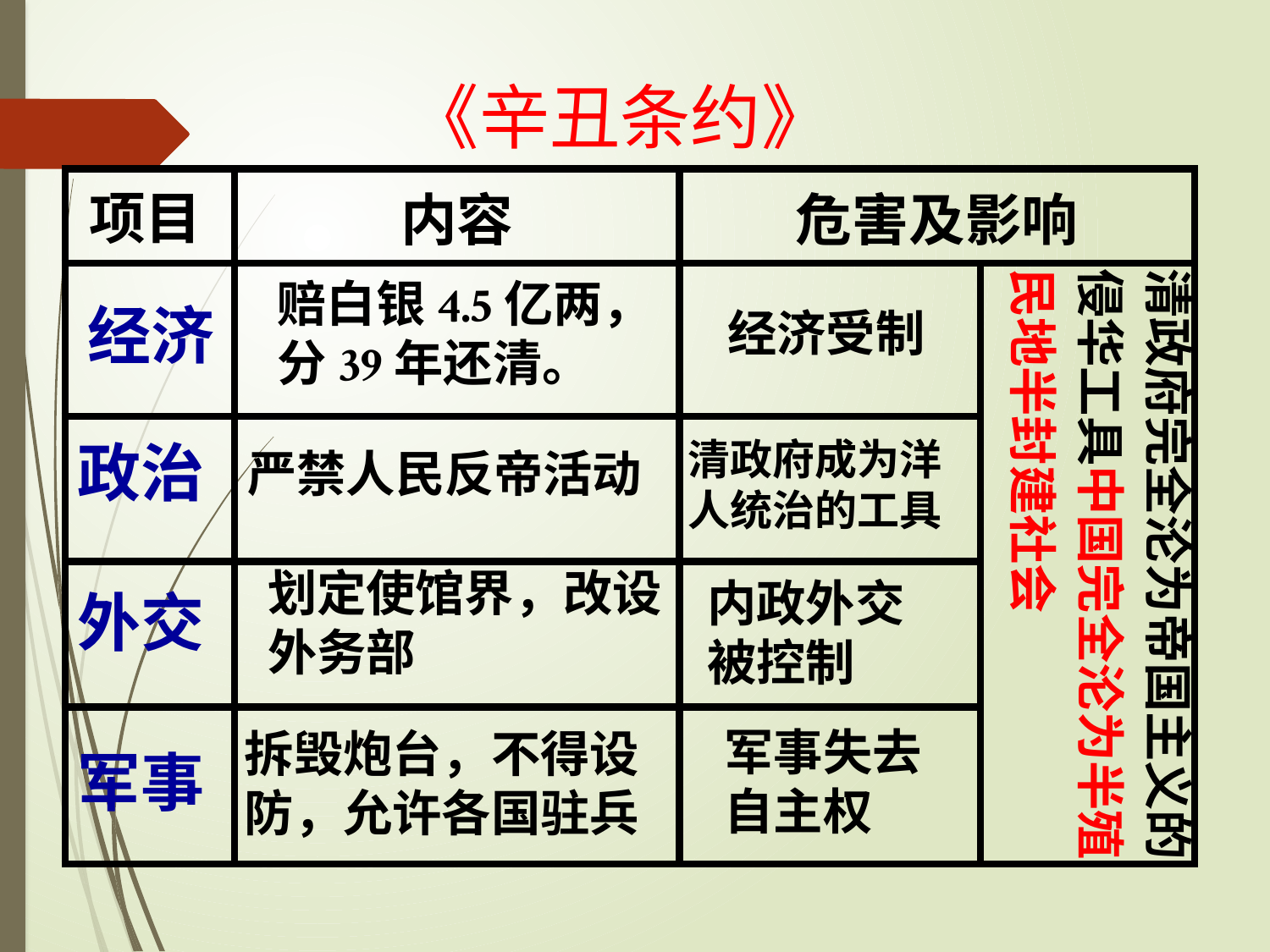

《辛丑条约》
|  | 内容 | 危害及影响 |  |
| --- | --- | --- | --- |
|  |  |  |  |
|  |  |  |  |
|  |  |  |  |
|  |  |  |  |
项目
清政府完全沦为帝国主义的侵华工具中国完全沦为半殖民地半封建社会
赔白银4.5亿两，分39年还清。
经济
经济受制
政治
清政府成为洋人统治的工具
严禁人民反帝活动
划定使馆界，改设外务部
内政外交被控制
外交
军事失去自主权
拆毁炮台，不得设防，允许各国驻兵
军事